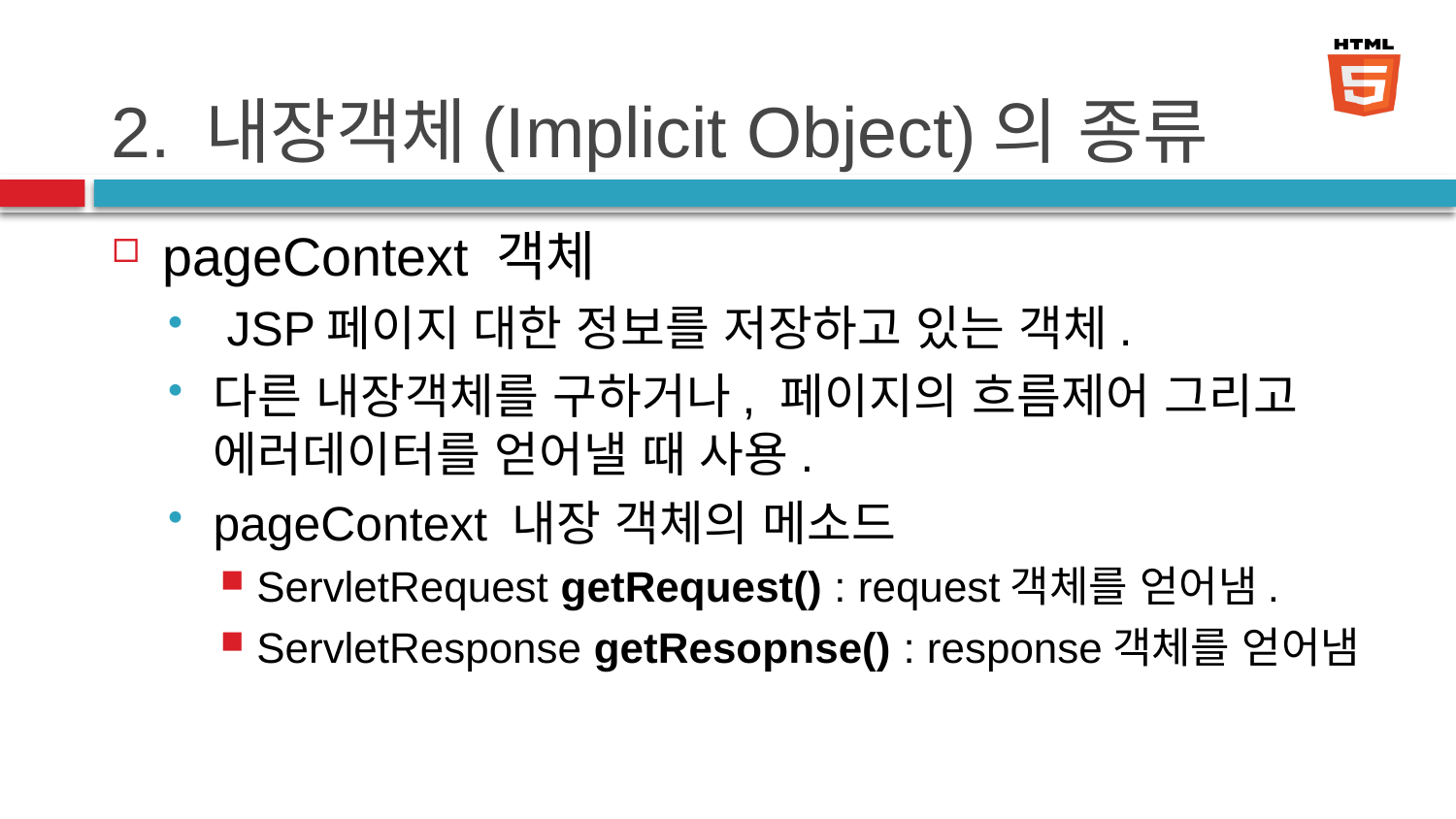

# 2. 내장객체(Implicit Object)의 종류
pageContext 객체
 JSP페이지 대한 정보를 저장하고 있는 객체.
다른 내장객체를 구하거나, 페이지의 흐름제어 그리고 에러데이터를 얻어낼 때 사용.
pageContext 내장 객체의 메소드
ServletRequest getRequest() : request객체를 얻어냄.
ServletResponse getResopnse() : response객체를 얻어냄